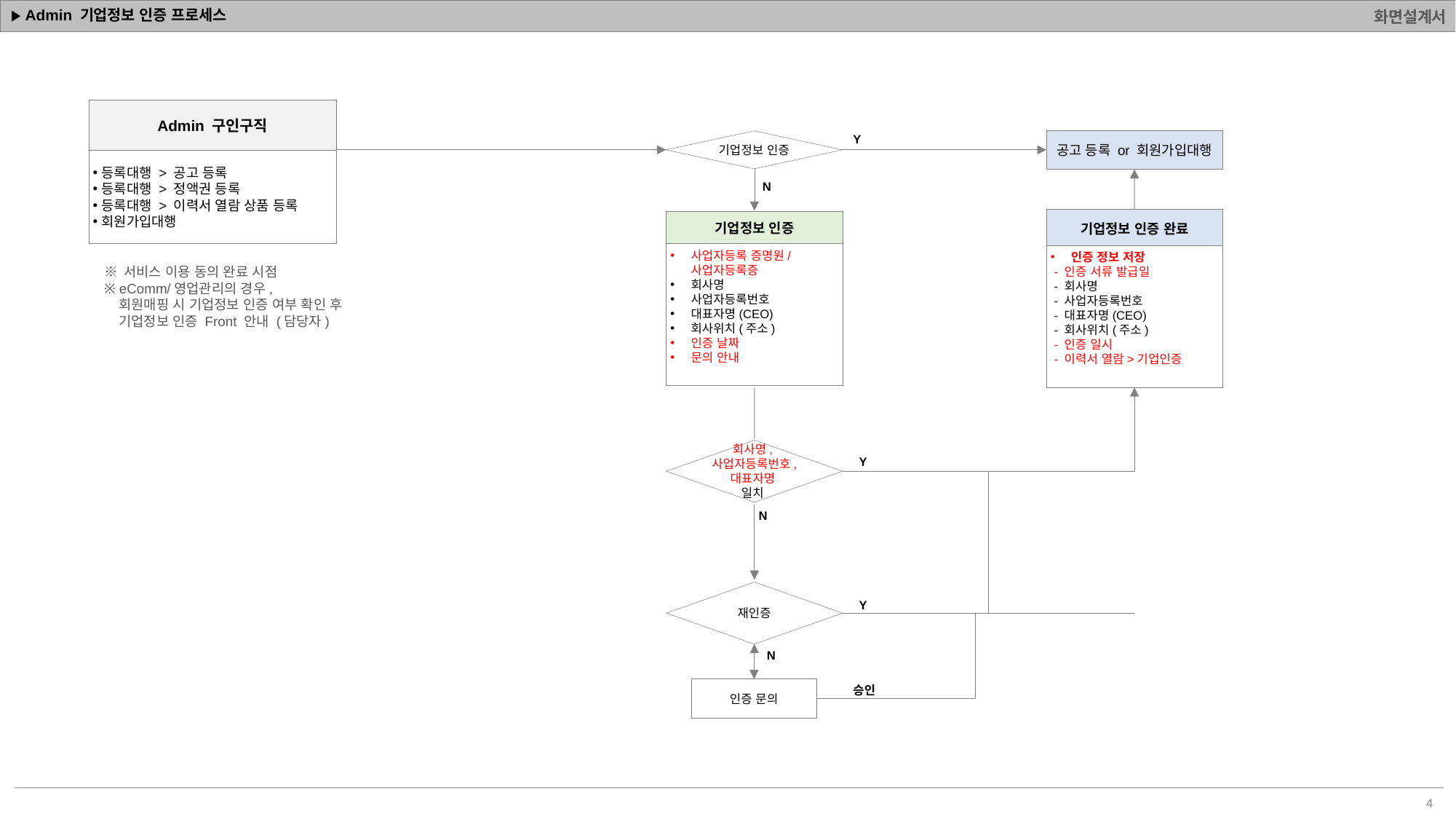

# ▶ Admin 기업정보 인증 프로세스
Admin 구인구직
등록대행 > 공고 등록
등록대행 > 정액권 등록
등록대행 > 이력서 열람 상품 등록
회원가입대행
Y
공고 등록 or 회원가입대행
기업정보 인증
N
기업정보 인증 완료
인증 정보 저장
 - 인증 서류 발급일
 - 회사명
 - 사업자등록번호
 - 대표자명(CEO)
 - 회사위치(주소)
 - 인증 일시
 - 이력서 열람>기업인증
기업정보 인증
사업자등록 증명원/사업자등록증
회사명
사업자등록번호
대표자명(CEO)
회사위치(주소)
인증 날짜
문의 안내
※ 서비스 이용 동의 완료 시점
※ eComm/영업관리의 경우,
   회원매핑 시 기업정보 인증 여부 확인 후
   기업정보 인증 Front 안내 (담당자)
회사명,
사업자등록번호,
대표자명
일치
Y
N
재인증
Y
N
인증 문의
승인